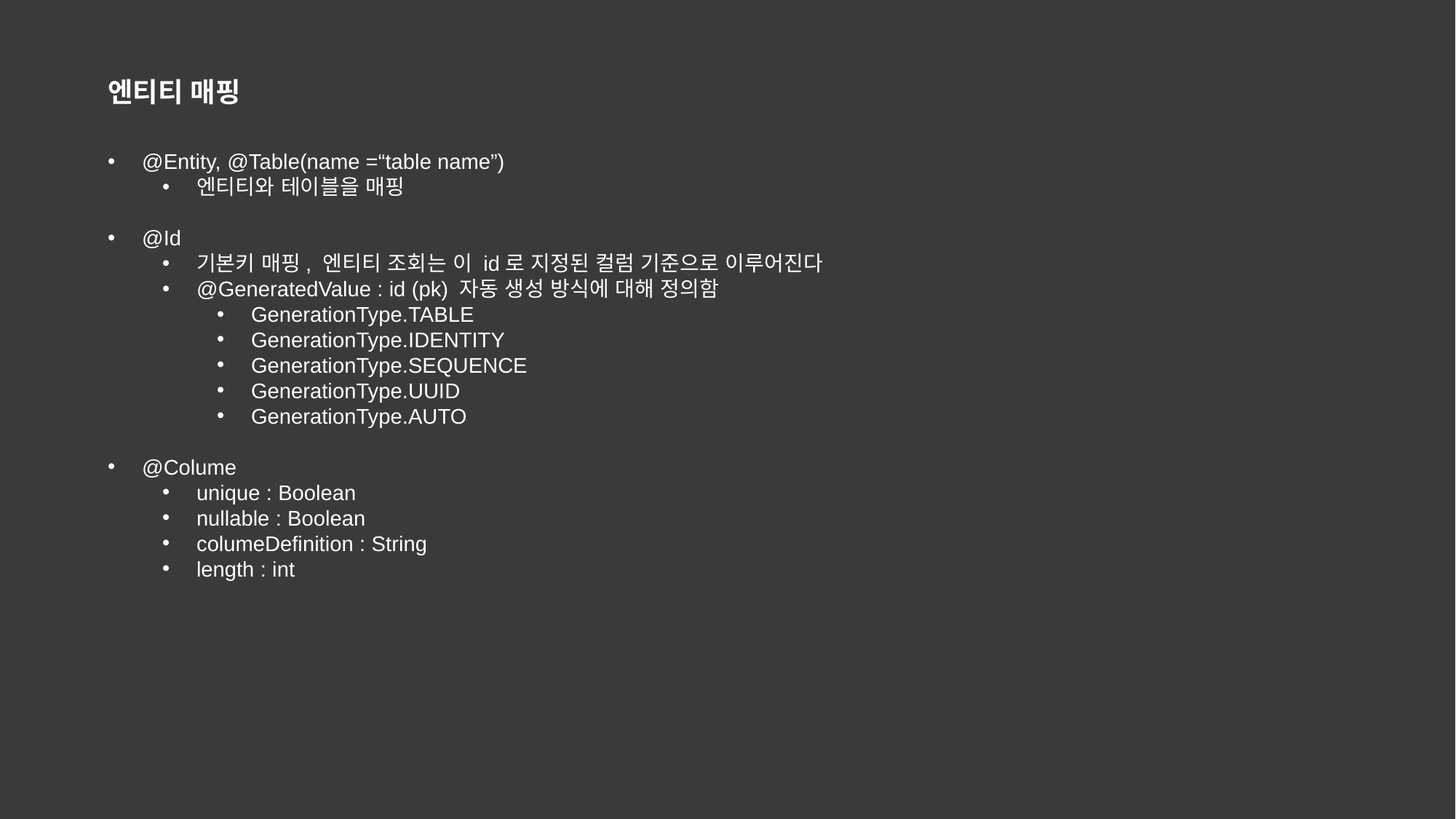

엔티티 매핑
@Entity, @Table(name =“table name”)
엔티티와 테이블을 매핑

@Id
기본키 매핑, 엔티티 조회는 이 id로 지정된 컬럼 기준으로 이루어진다
@GeneratedValue : id (pk) 자동 생성 방식에 대해 정의함
GenerationType.TABLE
GenerationType.IDENTITY
GenerationType.SEQUENCE
GenerationType.UUID
GenerationType.AUTO

@Colume
unique : Boolean
nullable : Boolean
columeDefinition : String
length : int